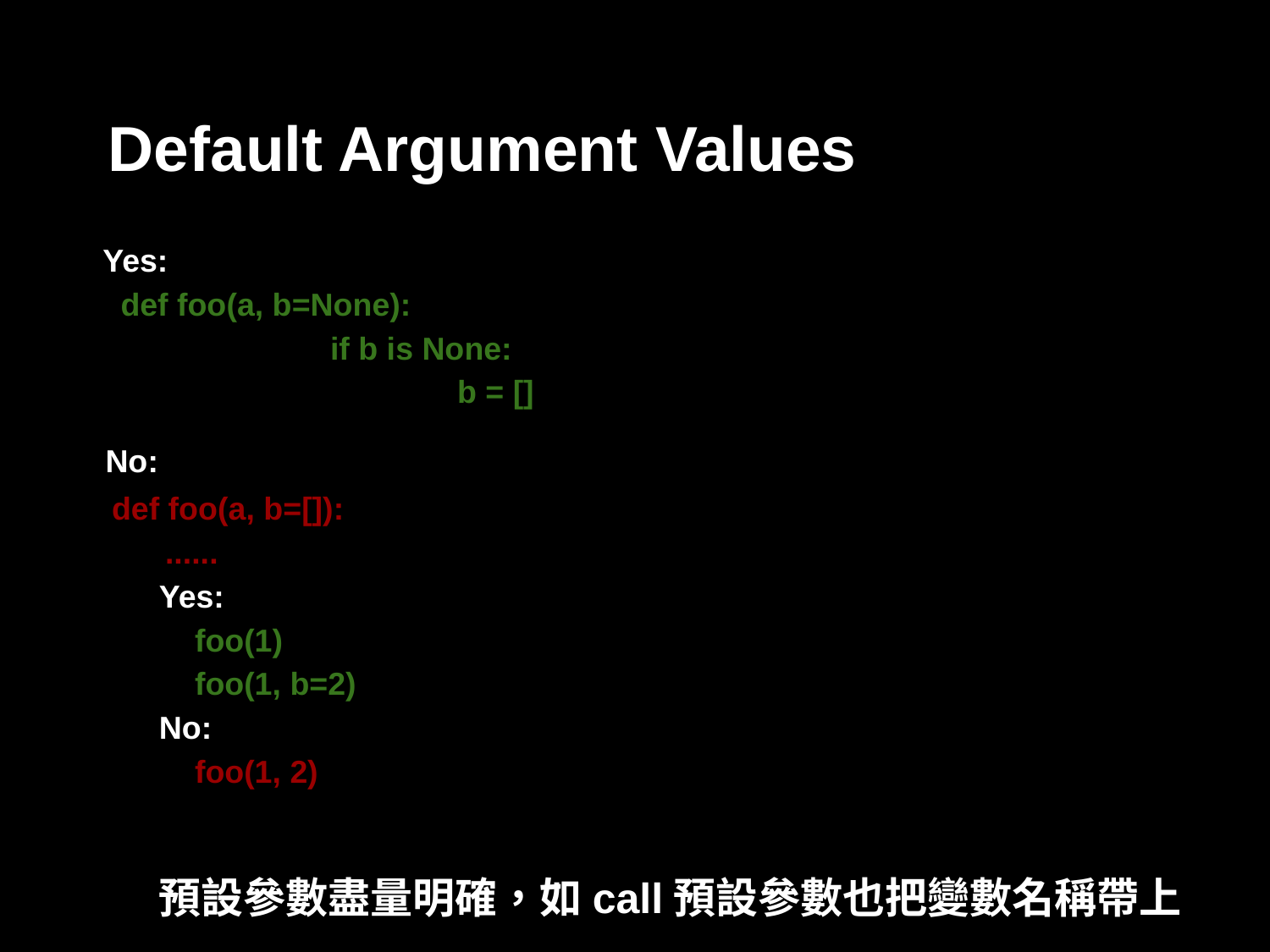

# Default Argument Values
   Yes:
     def foo(a, b=None):
		if b is None:
			b = []
  No:
    def foo(a, b=[]):
          ......
Yes:
    foo(1)
    foo(1, b=2)
No:
    foo(1, 2)

預設參數盡量明確，如call預設參數也把變數名稱帶上